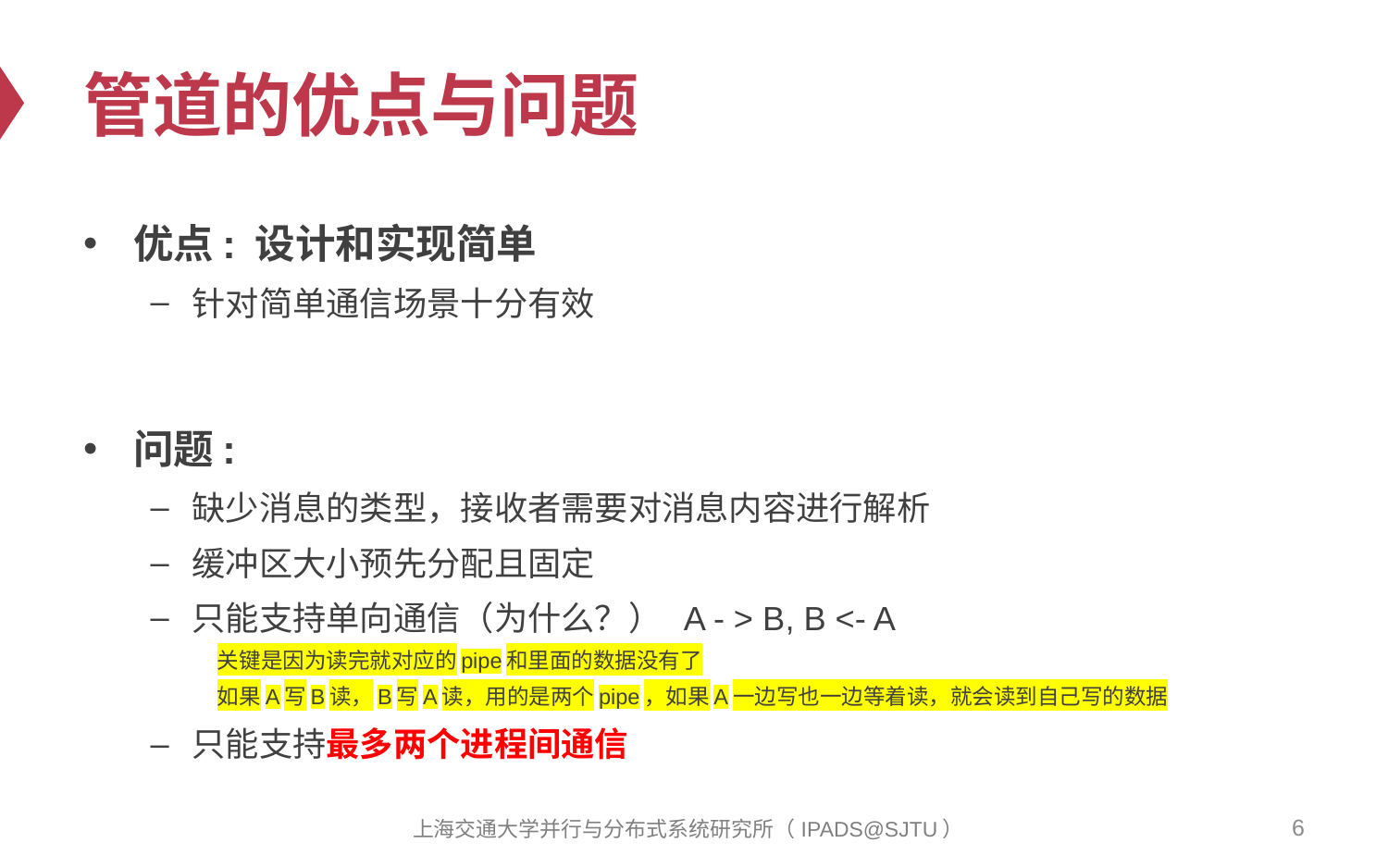

# 管道的优点与问题
优点: 设计和实现简单
针对简单通信场景十分有效

问题:
缺少消息的类型，接收者需要对消息内容进行解析
缓冲区大小预先分配且固定
只能支持单向通信（为什么？）  A - > B, B <- A
关键是因为读完就对应的pipe和里面的数据没有了
如果A写B读，B写A读，用的是两个pipe，如果A一边写也一边等着读，就会读到自己写的数据
只能支持最多两个进程间通信

6
上海交通大学并行与分布式系统研究所（IPADS@SJTU）